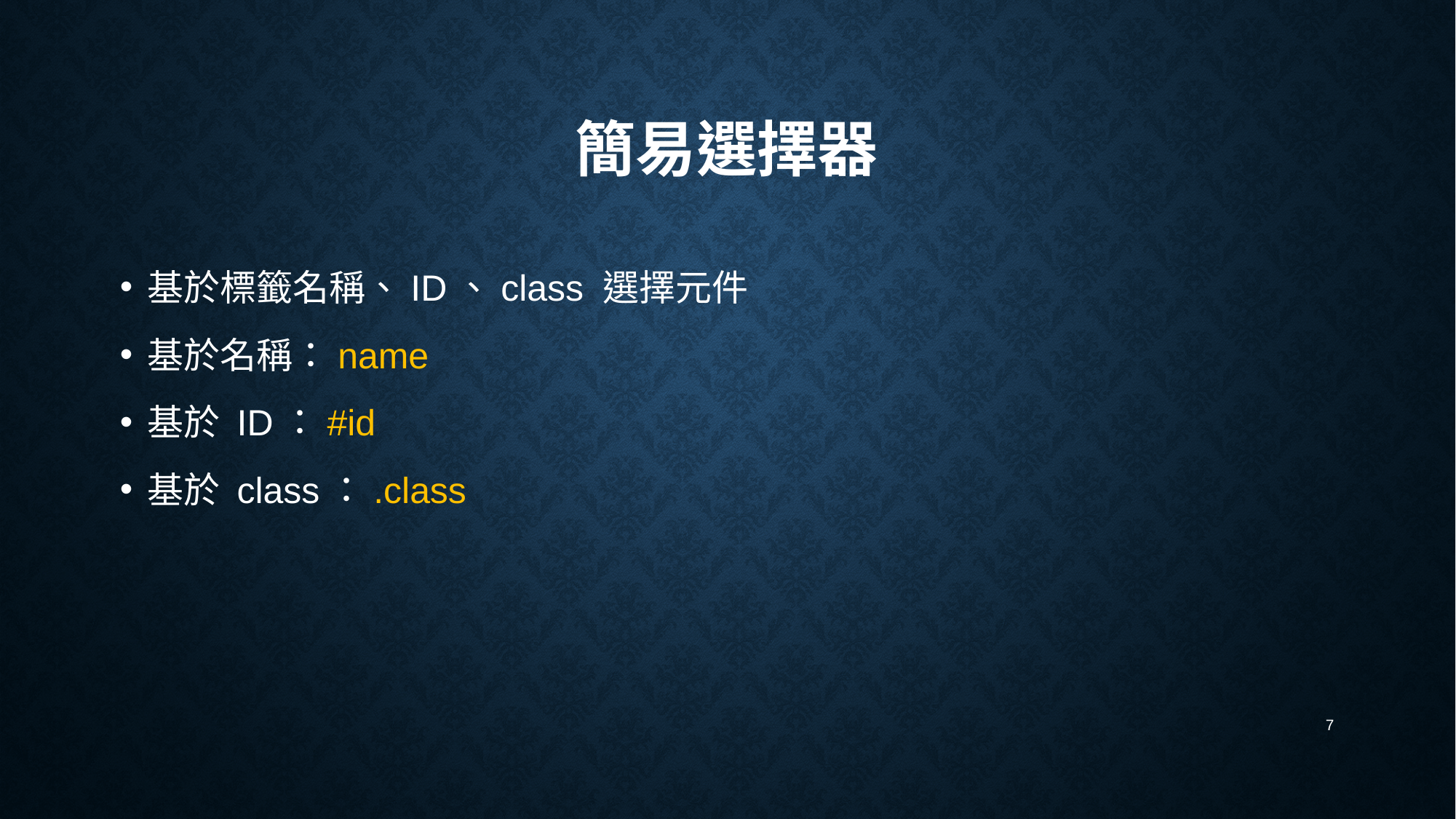

# 簡易選擇器
基於標籤名稱、ID、class 選擇元件
基於名稱：name
基於 ID：#id
基於 class：.class
7